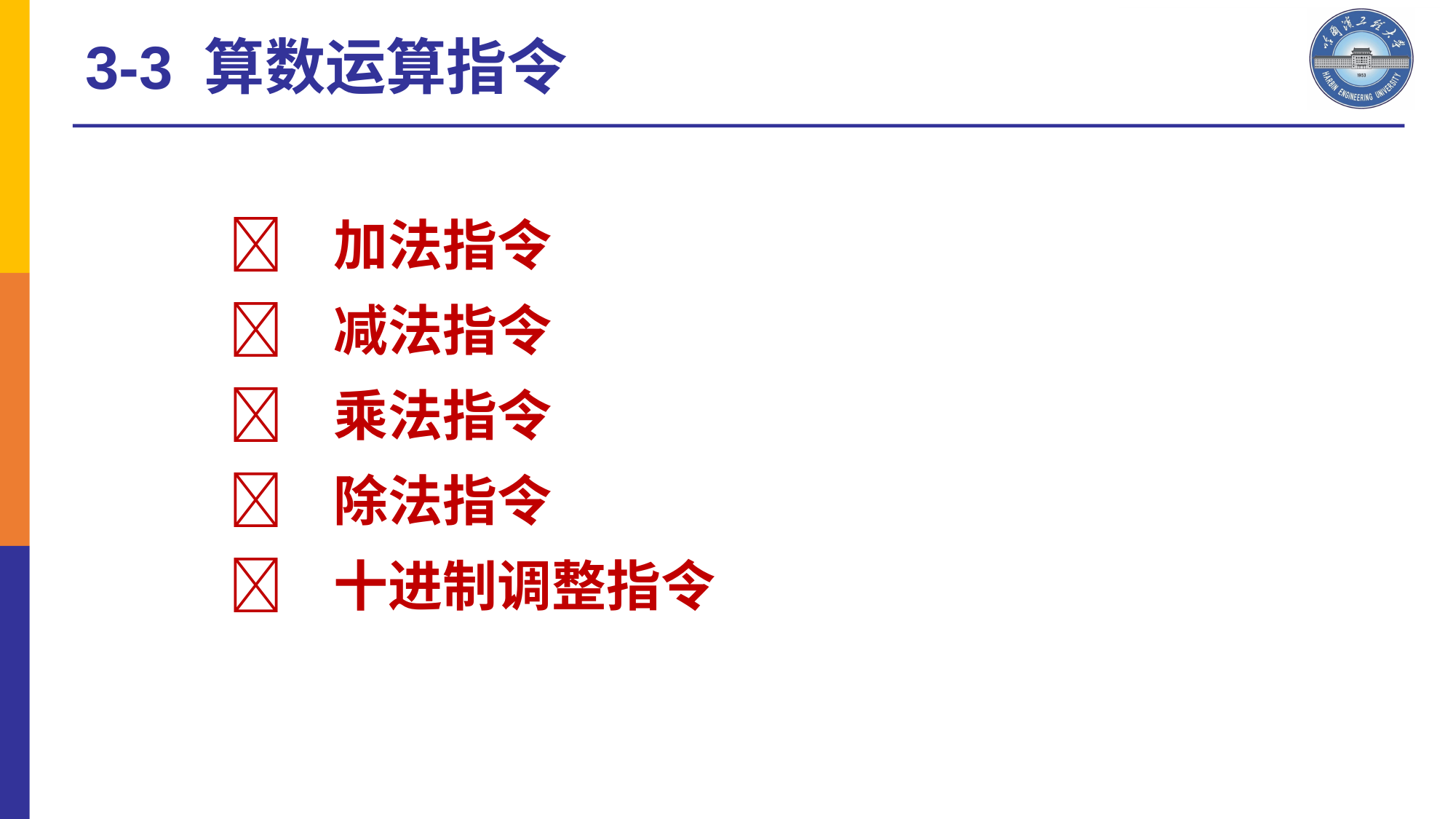

3-3 算数运算指令
•   加法指令
•   减法指令
•   乘法指令
•   除法指令
•   十进制调整指令